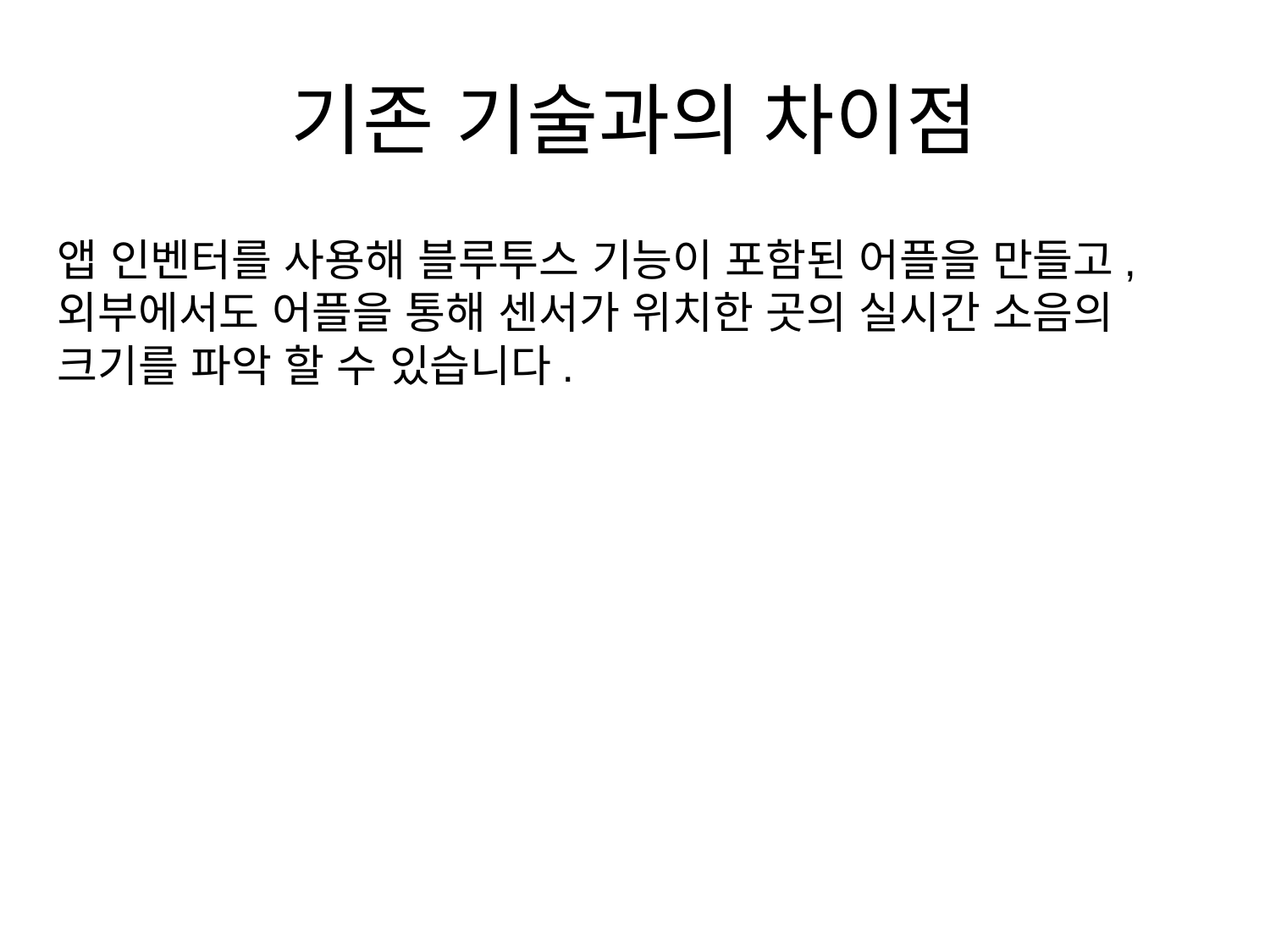

# 기존 기술과의 차이점
앱 인벤터를 사용해 블루투스 기능이 포함된 어플을 만들고, 외부에서도 어플을 통해 센서가 위치한 곳의 실시간 소음의 크기를 파악 할 수 있습니다.